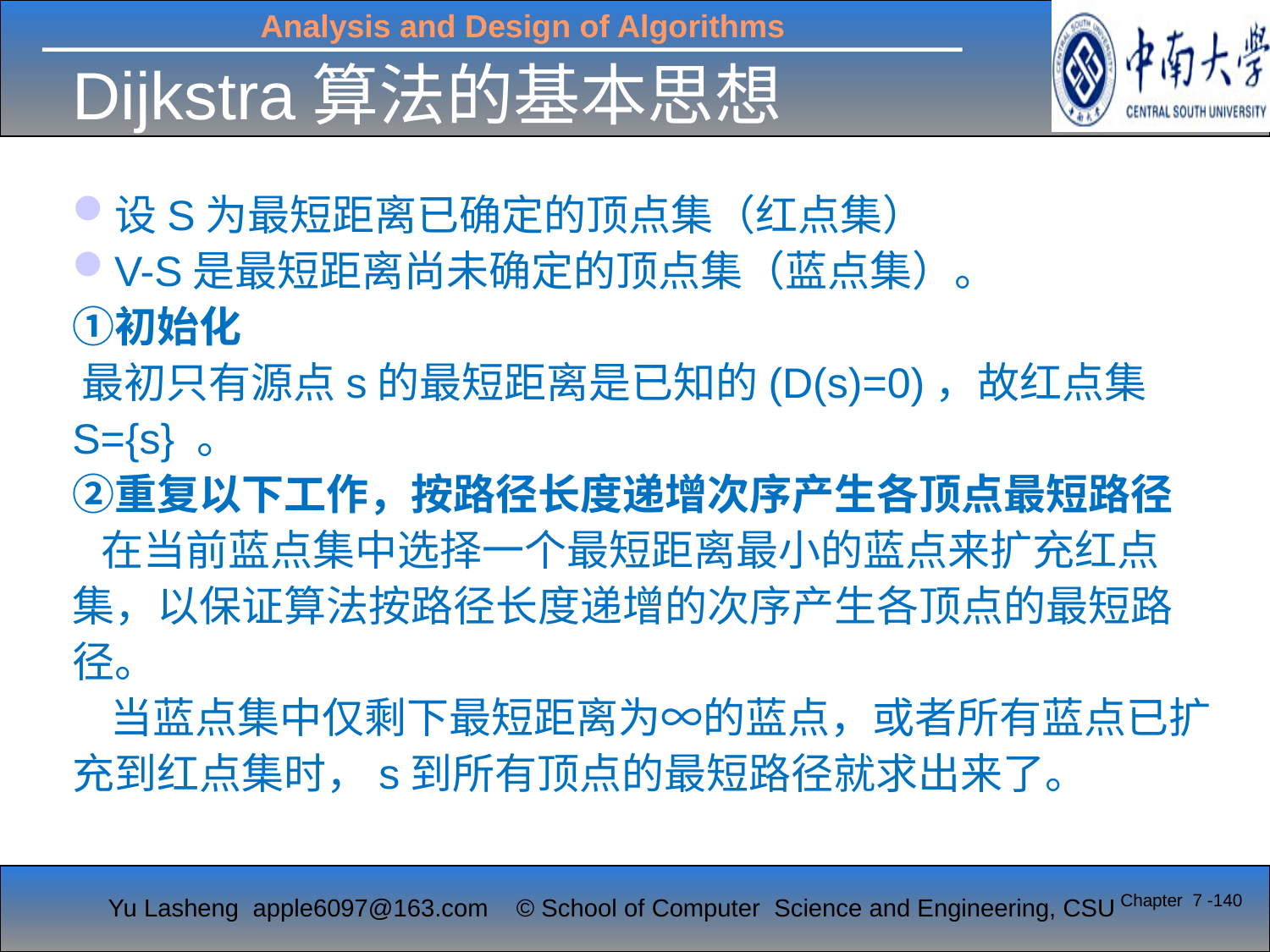

# Dijkstra算法的基本思想
设S为最短距离已确定的顶点集（红点集）
V-S是最短距离尚未确定的顶点集（蓝点集）。
①初始化
 最初只有源点s的最短距离是已知的(D(s)=0)，故红点集S={s} 。
②重复以下工作，按路径长度递增次序产生各顶点最短路径
   在当前蓝点集中选择一个最短距离最小的蓝点来扩充红点集，以保证算法按路径长度递增的次序产生各顶点的最短路径。
    当蓝点集中仅剩下最短距离为∞的蓝点，或者所有蓝点已扩充到红点集时，s到所有顶点的最短路径就求出来了。
Chapter  7 -140